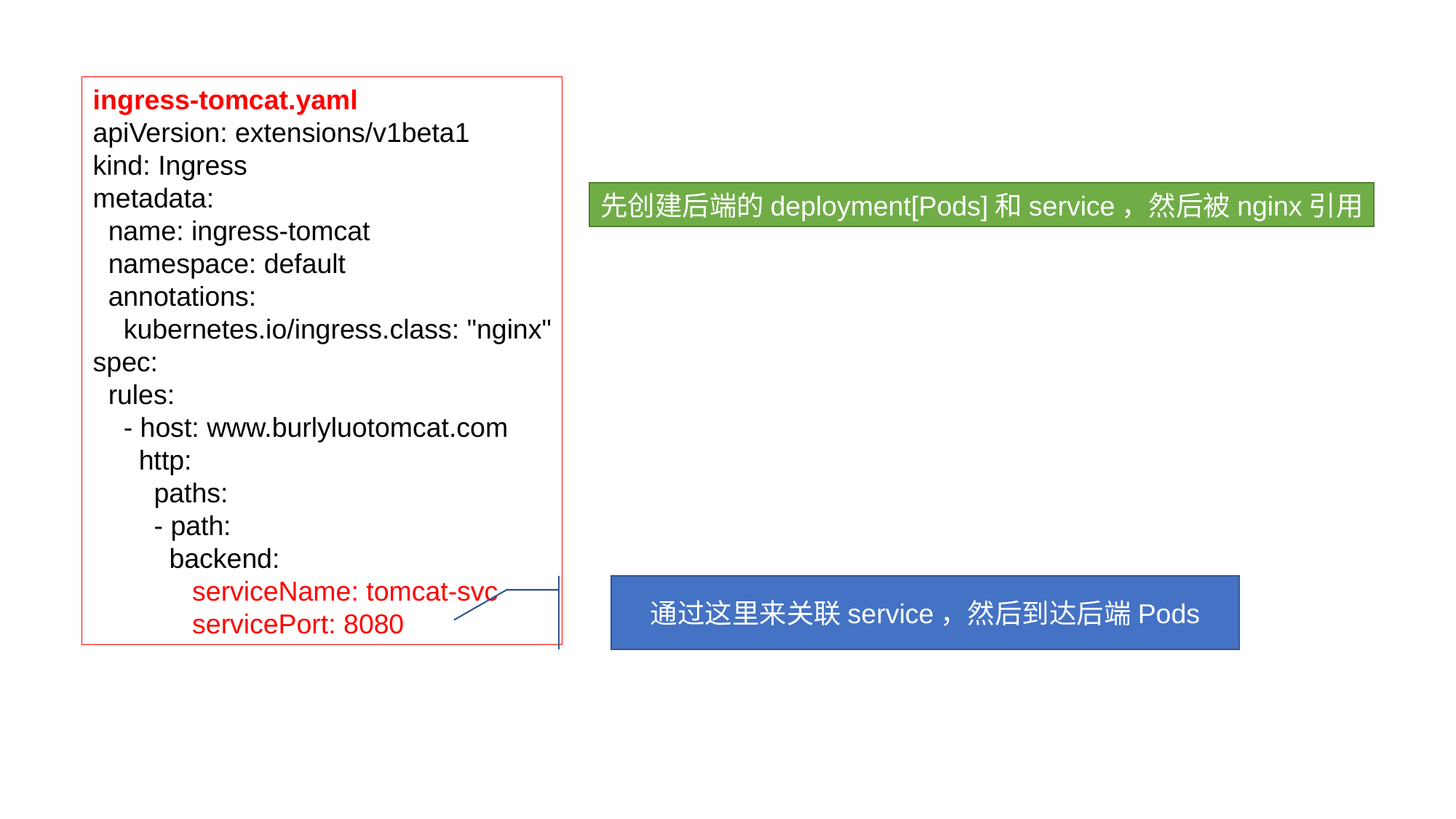

ingress-tomcat.yaml
apiVersion: extensions/v1beta1
kind: Ingress
metadata:
  name: ingress-tomcat
  namespace: default
  annotations:
    kubernetes.io/ingress.class: "nginx"
spec:
  rules:
    - host: www.burlyluotomcat.com
      http:
        paths:
        - path:
          backend:
             serviceName: tomcat-svc
             servicePort: 8080
先创建后端的deployment[Pods]和service，然后被nginx引用
通过这里来关联service，然后到达后端Pods